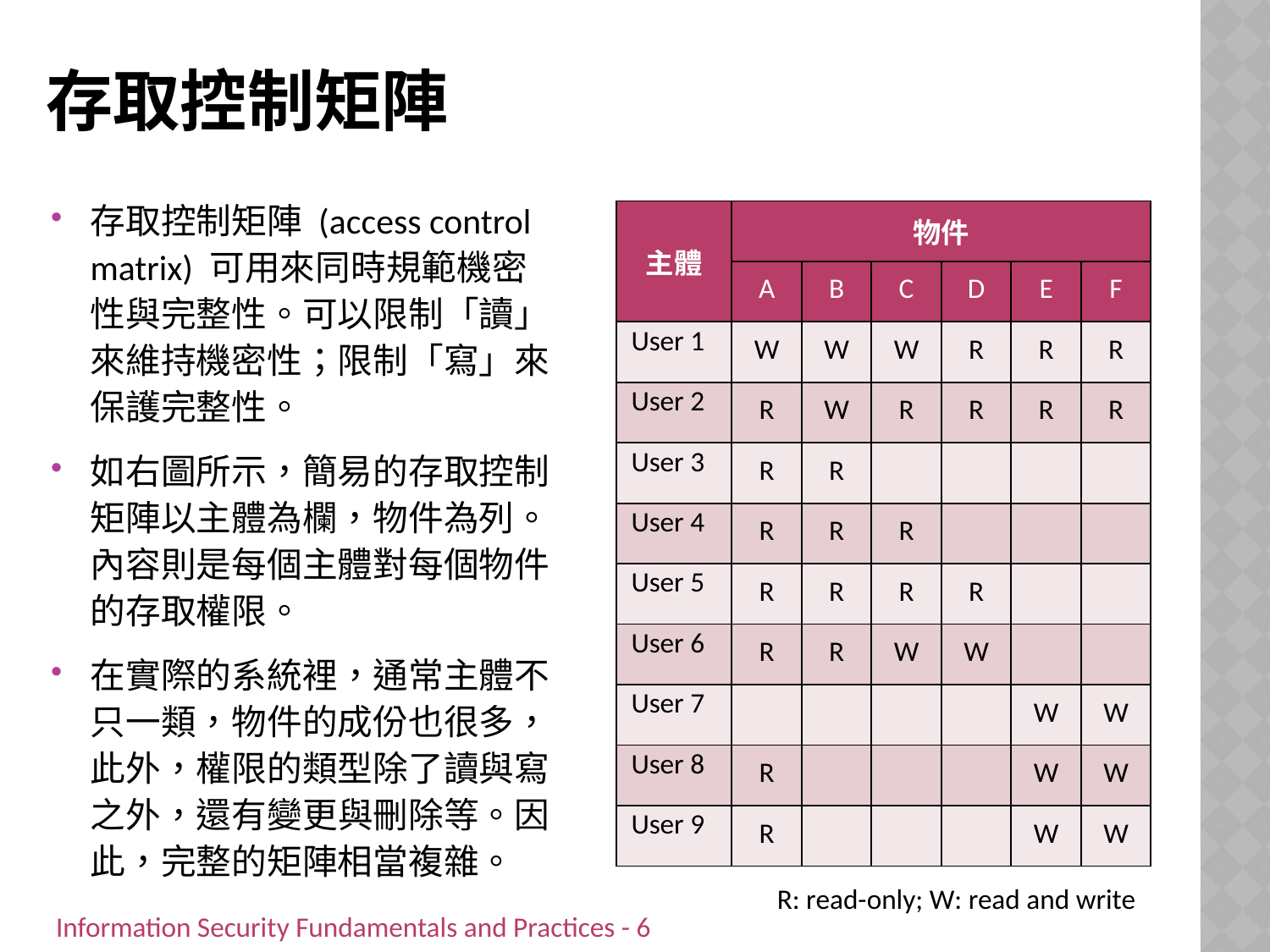

# 存取控制矩陣
存取控制矩陣 (access control matrix) 可用來同時規範機密性與完整性。可以限制「讀」來維持機密性；限制「寫」來保護完整性。
如右圖所示，簡易的存取控制矩陣以主體為欄，物件為列。內容則是每個主體對每個物件的存取權限。
在實際的系統裡，通常主體不只一類，物件的成份也很多，此外，權限的類型除了讀與寫之外，還有變更與刪除等。因此，完整的矩陣相當複雜。
| 主體 | 物件 |  |  |  |  |  |
| --- | --- | --- | --- | --- | --- | --- |
|  | A | B | C | D | E | F |
| User 1 | W | W | W | R | R | R |
| User 2 | R | W | R | R | R | R |
| User 3 | R | R |  |  |  |  |
| User 4 | R | R | R |  |  |  |
| User 5 | R | R | R | R |  |  |
| User 6 | R | R | W | W |  |  |
| User 7 |  |  |  |  | W | W |
| User 8 | R |  |  |  | W | W |
| User 9 | R |  |  |  | W | W |
R: read-only; W: read and write